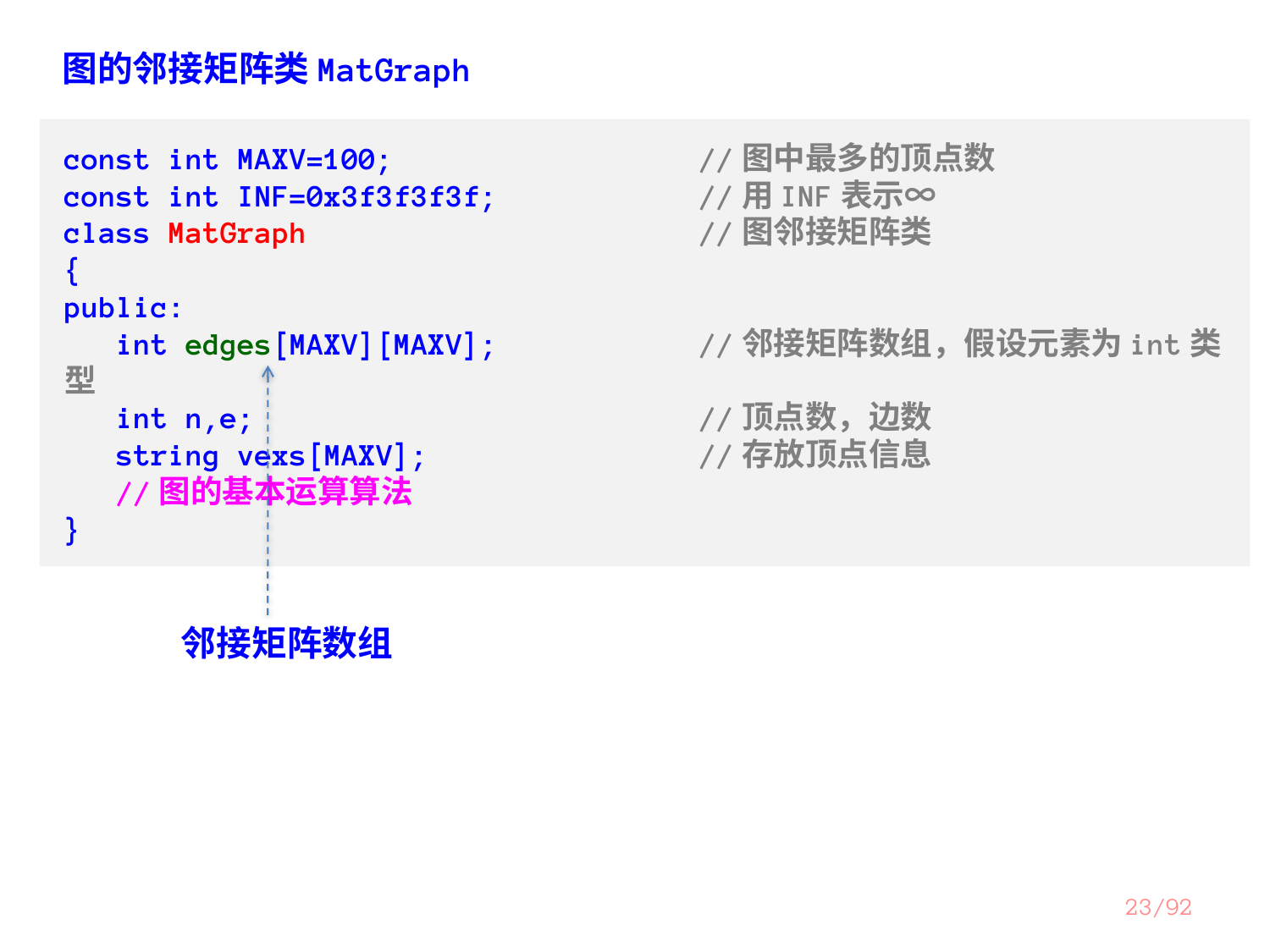

图的邻接矩阵类MatGraph
const int MAXV=100;			//图中最多的顶点数
const int INF=0x3f3f3f3f;		//用INF表示∞
class MatGraph				//图邻接矩阵类
{
public:
   int edges[MAXV][MAXV];		//邻接矩阵数组，假设元素为int类型
   int n,e;				//顶点数，边数
   string vexs[MAXV];			//存放顶点信息
   //图的基本运算算法
}
邻接矩阵数组
23/92